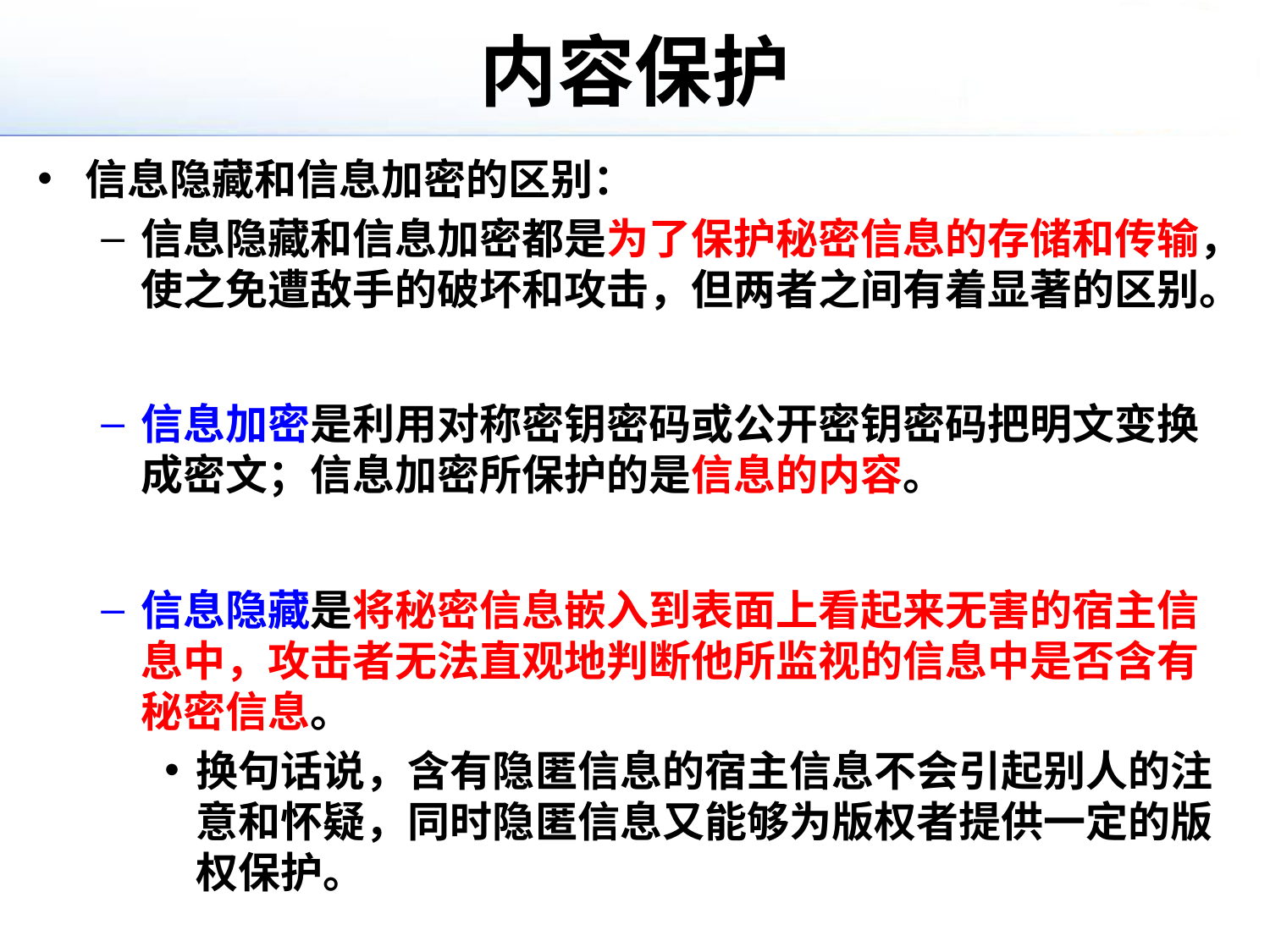

# 内容保护
信息隐藏和信息加密的区别：
信息隐藏和信息加密都是为了保护秘密信息的存储和传输，使之免遭敌手的破坏和攻击，但两者之间有着显著的区别。

信息加密是利用对称密钥密码或公开密钥密码把明文变换成密文；信息加密所保护的是信息的内容。

信息隐藏是将秘密信息嵌入到表面上看起来无害的宿主信息中，攻击者无法直观地判断他所监视的信息中是否含有秘密信息。
换句话说，含有隐匿信息的宿主信息不会引起别人的注意和怀疑，同时隐匿信息又能够为版权者提供一定的版权保护。